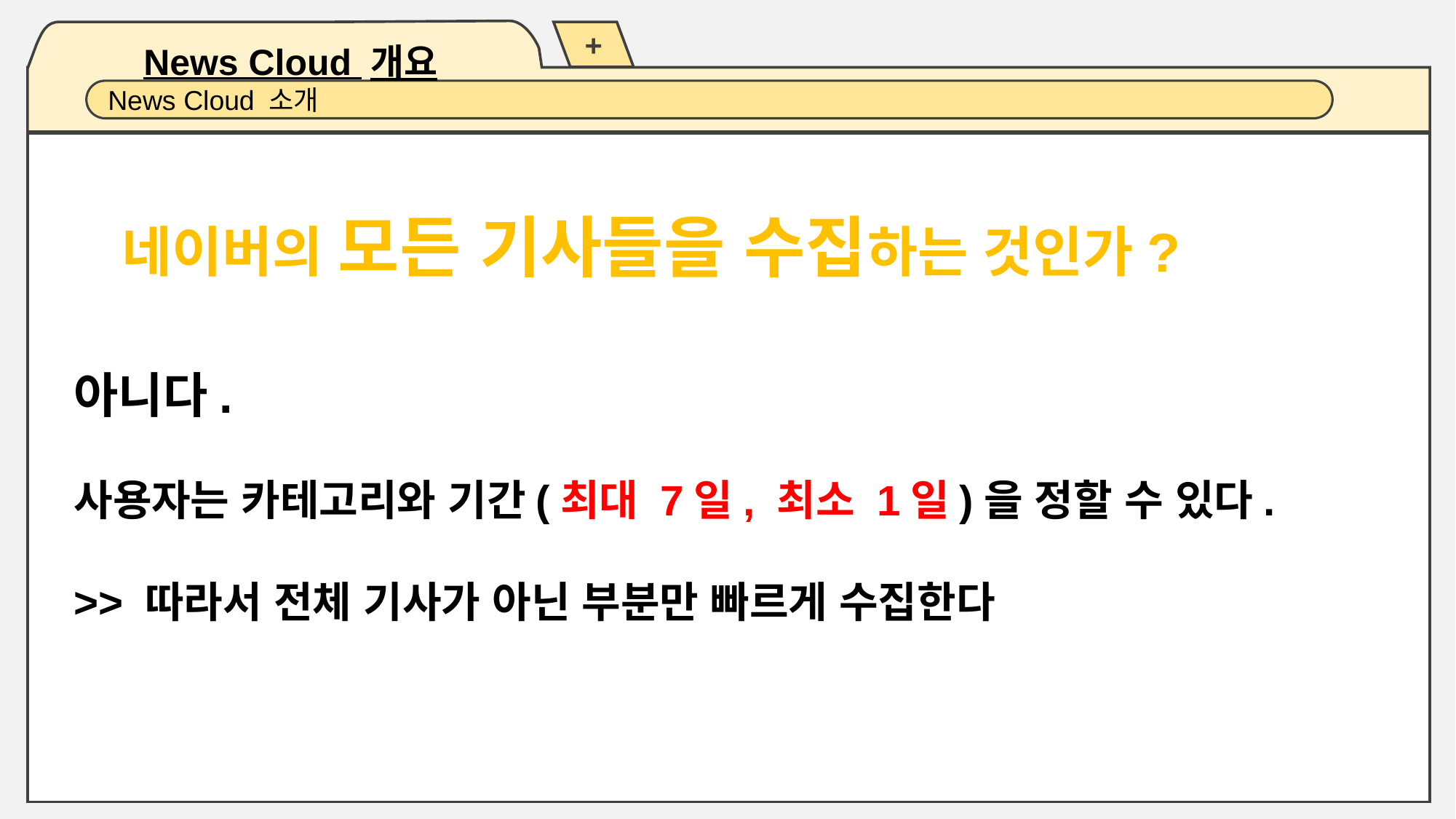

News Cloud 개요

+
News Cloud 소개

네이버의 모든 기사들을 수집하는 것인가?

아니다.

사용자는 카테고리와 기간(최대 7일, 최소 1일)을 정할 수 있다.

>> 따라서 전체 기사가 아닌 부분만 빠르게 수집한다